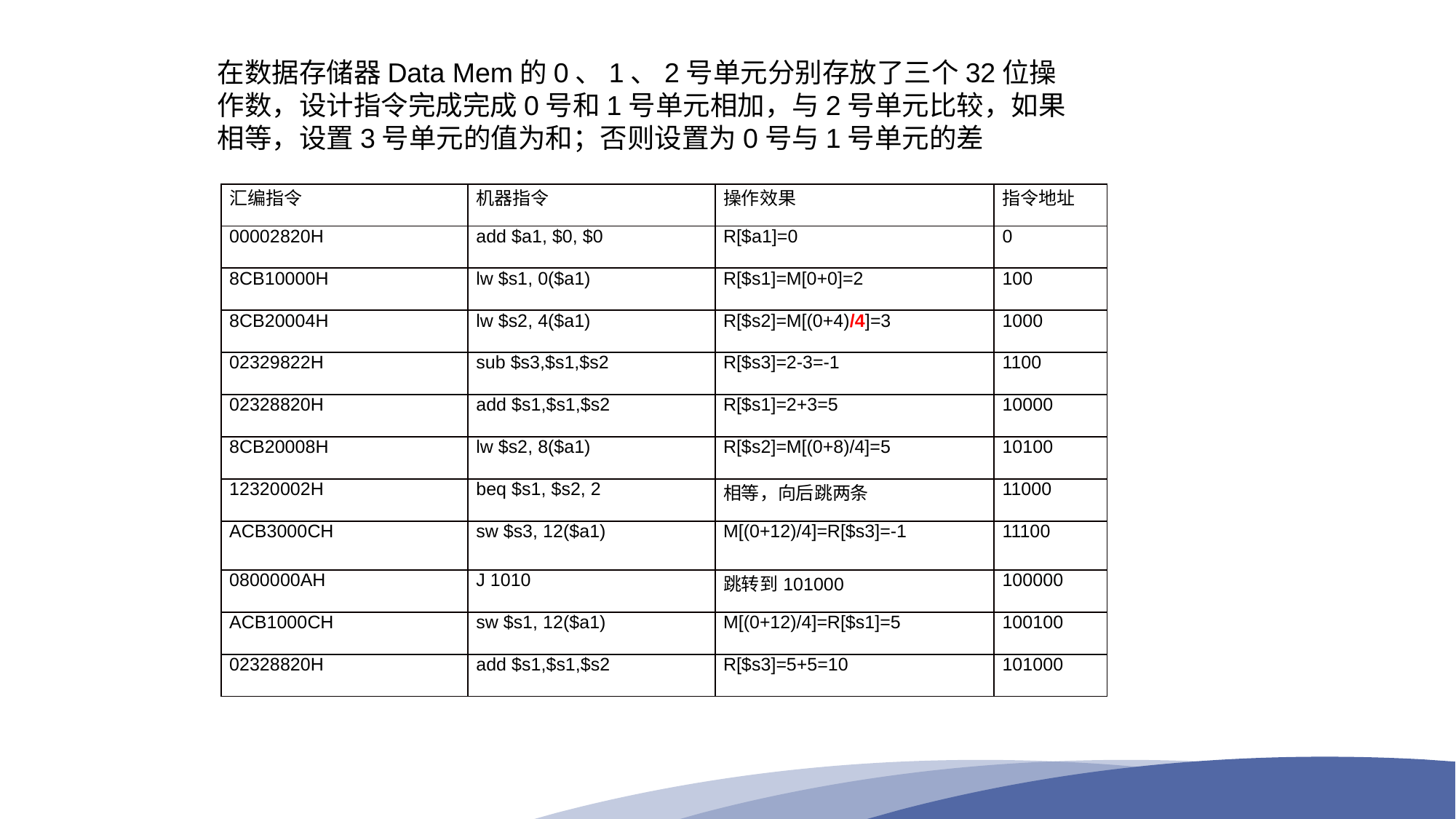

在数据存储器Data Mem的0、1、2号单元分别存放了三个32位操作数，设计指令完成完成0号和1号单元相加，与2号单元比较，如果相等，设置3号单元的值为和；否则设置为0号与1号单元的差
| 汇编指令 | 机器指令 | 操作效果 | 指令地址 |
| --- | --- | --- | --- |
| 00002820H | add $a1, $0, $0 | R[$a1]=0 | 0 |
| 8CB10000H | lw $s1, 0($a1) | R[$s1]=M[0+0]=2 | 100 |
| 8CB20004H | lw $s2, 4($a1) | R[$s2]=M[(0+4)/4]=3 | 1000 |
| 02329822H | sub $s3,$s1,$s2 | R[$s3]=2-3=-1 | 1100 |
| 02328820H | add $s1,$s1,$s2 | R[$s1]=2+3=5 | 10000 |
| 8CB20008H | lw $s2, 8($a1) | R[$s2]=M[(0+8)/4]=5 | 10100 |
| 12320002H | beq $s1, $s2, 2 | 相等，向后跳两条 | 11000 |
| ACB3000CH | sw $s3, 12($a1) | M[(0+12)/4]=R[$s3]=-1 | 11100 |
| 0800000AH | J 1010 | 跳转到101000 | 100000 |
| ACB1000CH | sw $s1, 12($a1) | M[(0+12)/4]=R[$s1]=5 | 100100 |
| 02328820H | add $s1,$s1,$s2 | R[$s3]=5+5=10 | 101000 |